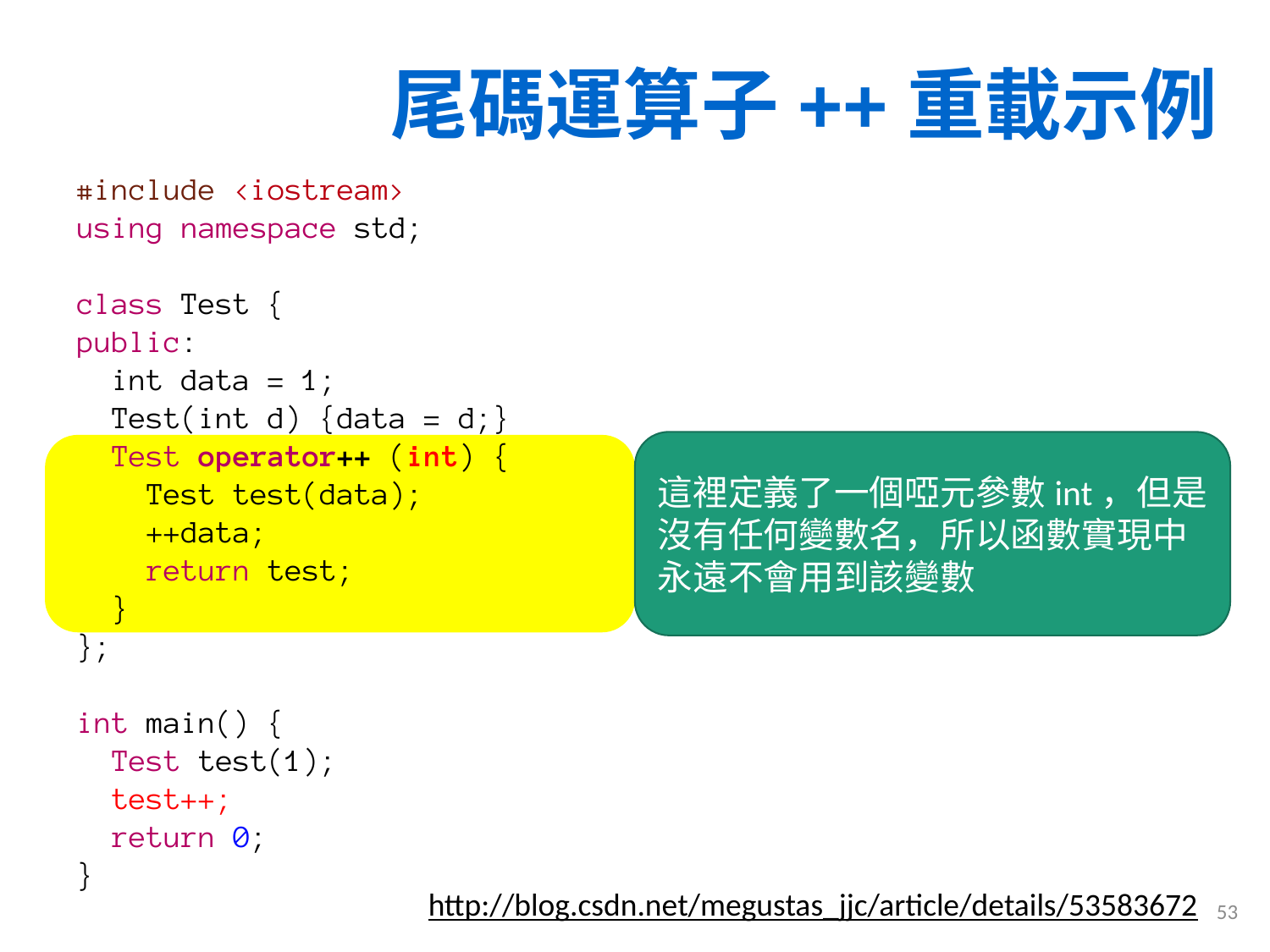

# 尾碼運算子++重載示例
#include <iostream>
using namespace std;

class Test {
public:
  int data = 1;
  Test(int d) {data = d;}
  Test operator++ (int) {
    Test test(data);
    ++data;
    return test;
  }
};

int main() {
  Test test(1);
  test++;
  return 0;
}
這裡定義了一個啞元參數int，但是沒有任何變數名，所以函數實現中永遠不會用到該變數

http://blog.csdn.net/megustas_jjc/article/details/53583672
53